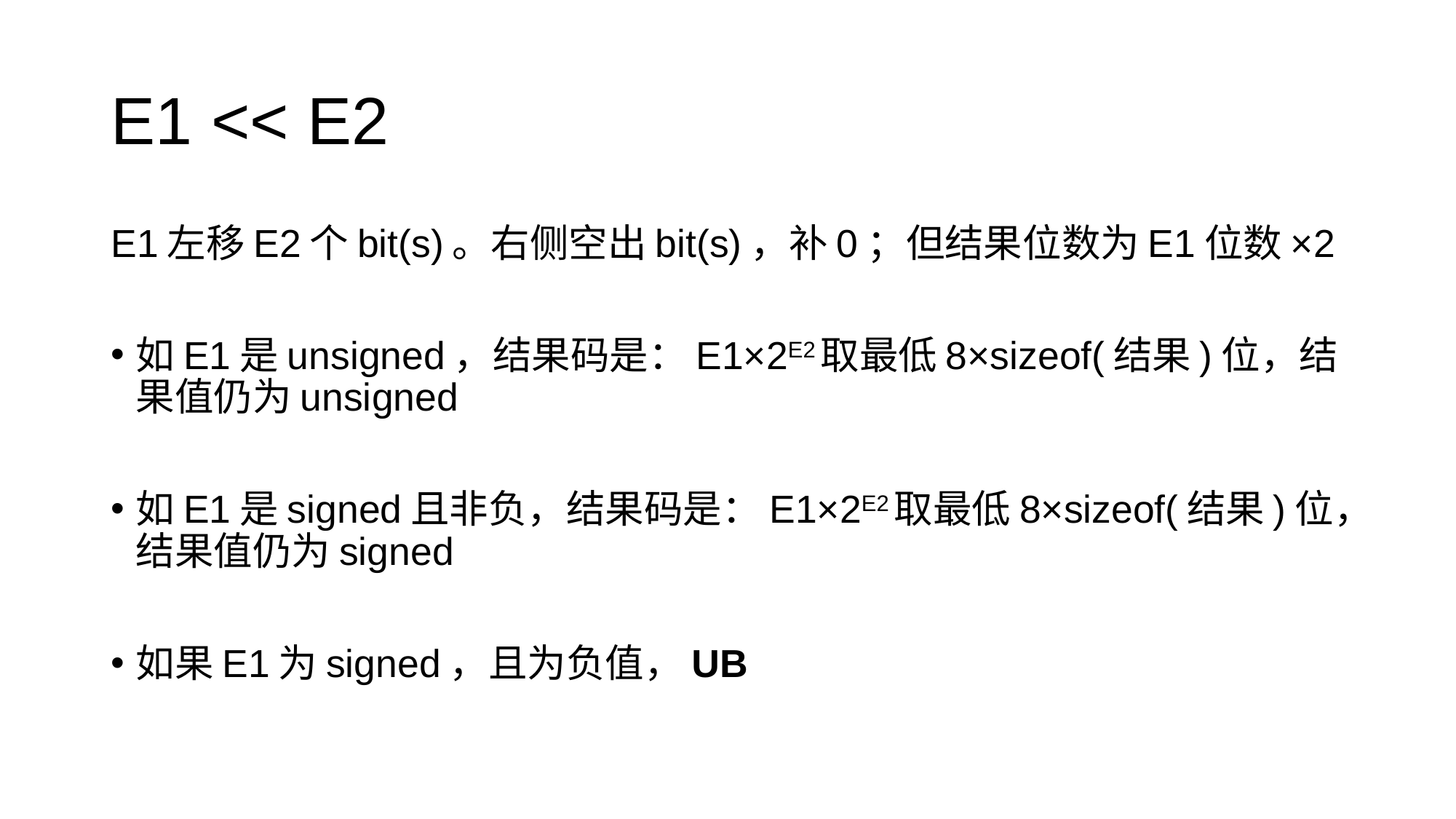

# E1 << E2
E1左移E2个bit(s)。右侧空出bit(s)，补0；但结果位数为E1位数×2

如E1是unsigned，结果码是：E1×2E2取最低8×sizeof(结果)位，结果值仍为unsigned

如E1是signed且非负，结果码是：E1×2E2取最低8×sizeof(结果)位，结果值仍为signed

如果E1为signed，且为负值，UB